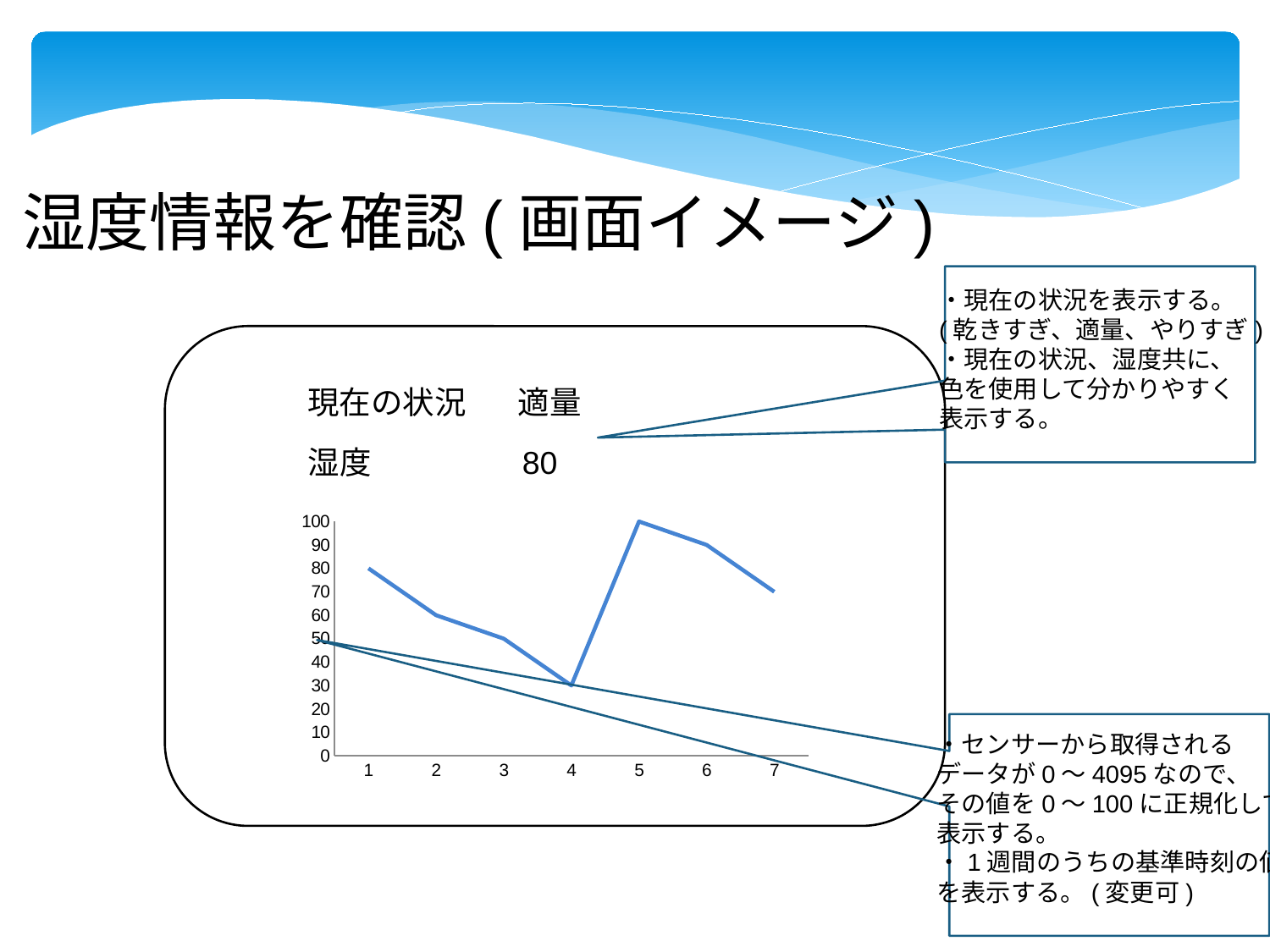

湿度情報を確認(画面イメージ)

・現在の状況を表示する。
(乾きすぎ、適量、やりすぎ)
・現在の状況、湿度共に、
色を使用して分かりやすく
表示する。

現在の状況
適量
湿度
80

### Chart

| Category |  |
|---|---|
・センサーから取得される
データが0～4095なので、
その値を0～100に正規化して
表示する。
・1週間のうちの基準時刻の値
を表示する。(変更可)